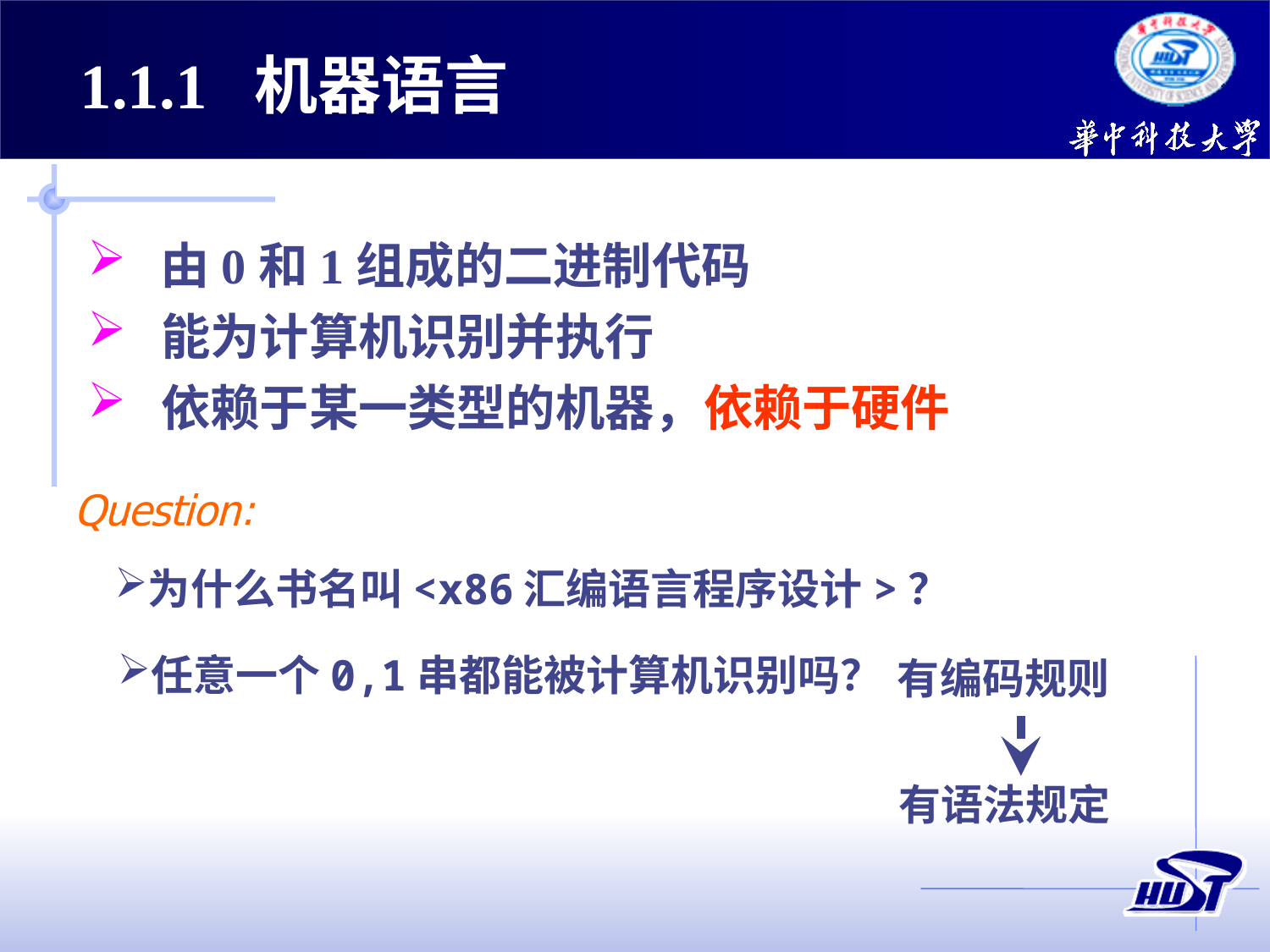

1.1.1  机器语言
  由0和1组成的二进制代码
  能为计算机识别并执行
  依赖于某一类型的机器，依赖于硬件
Question:
为什么书名叫<x86汇编语言程序设计>？
任意一个0,1串都能被计算机识别吗？
有编码规则

有语法规定